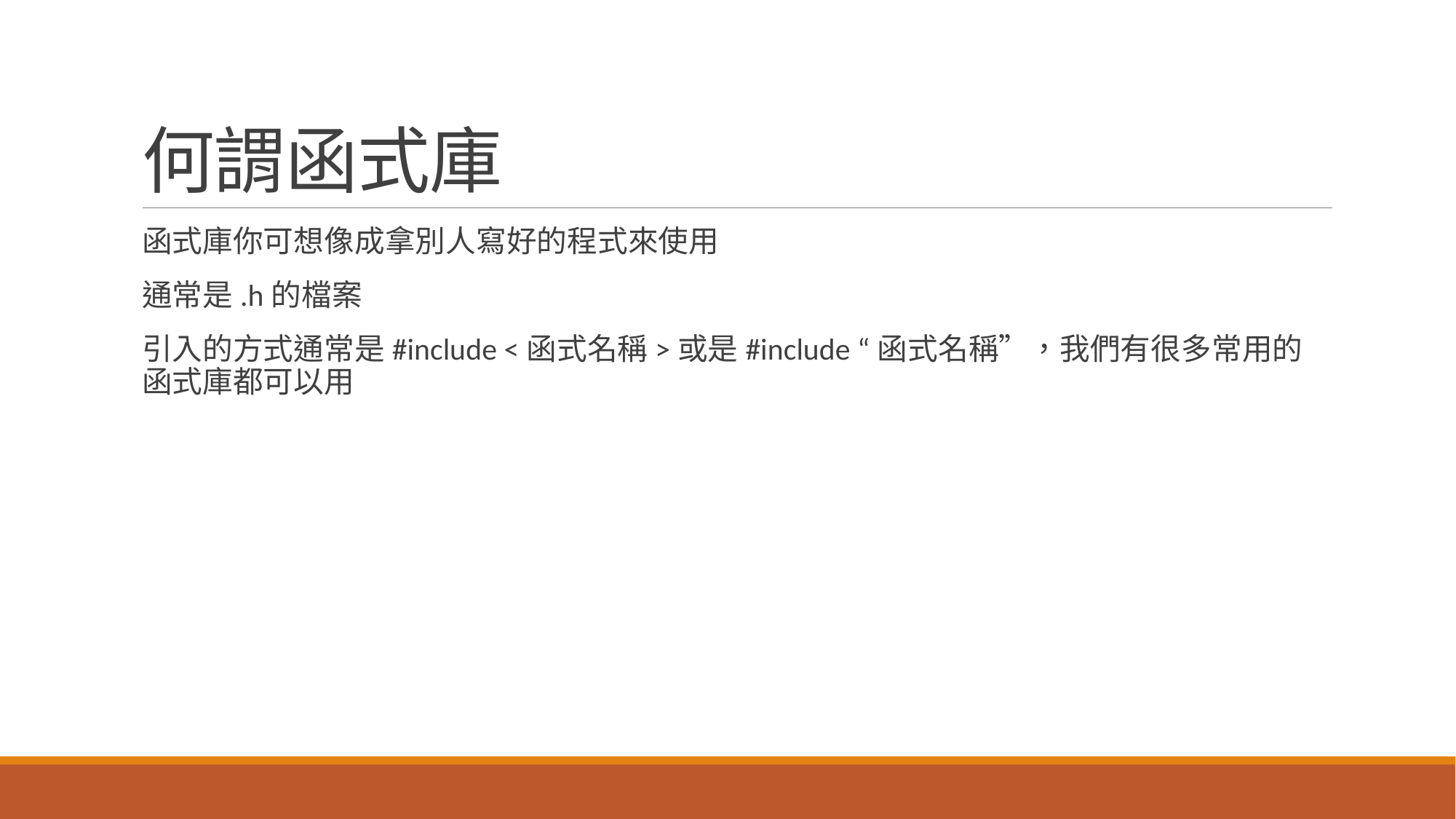

# 何謂函式庫
函式庫你可想像成拿別人寫好的程式來使用
通常是.h的檔案
引入的方式通常是#include <函式名稱>或是#include “函式名稱”，我們有很多常用的函式庫都可以用